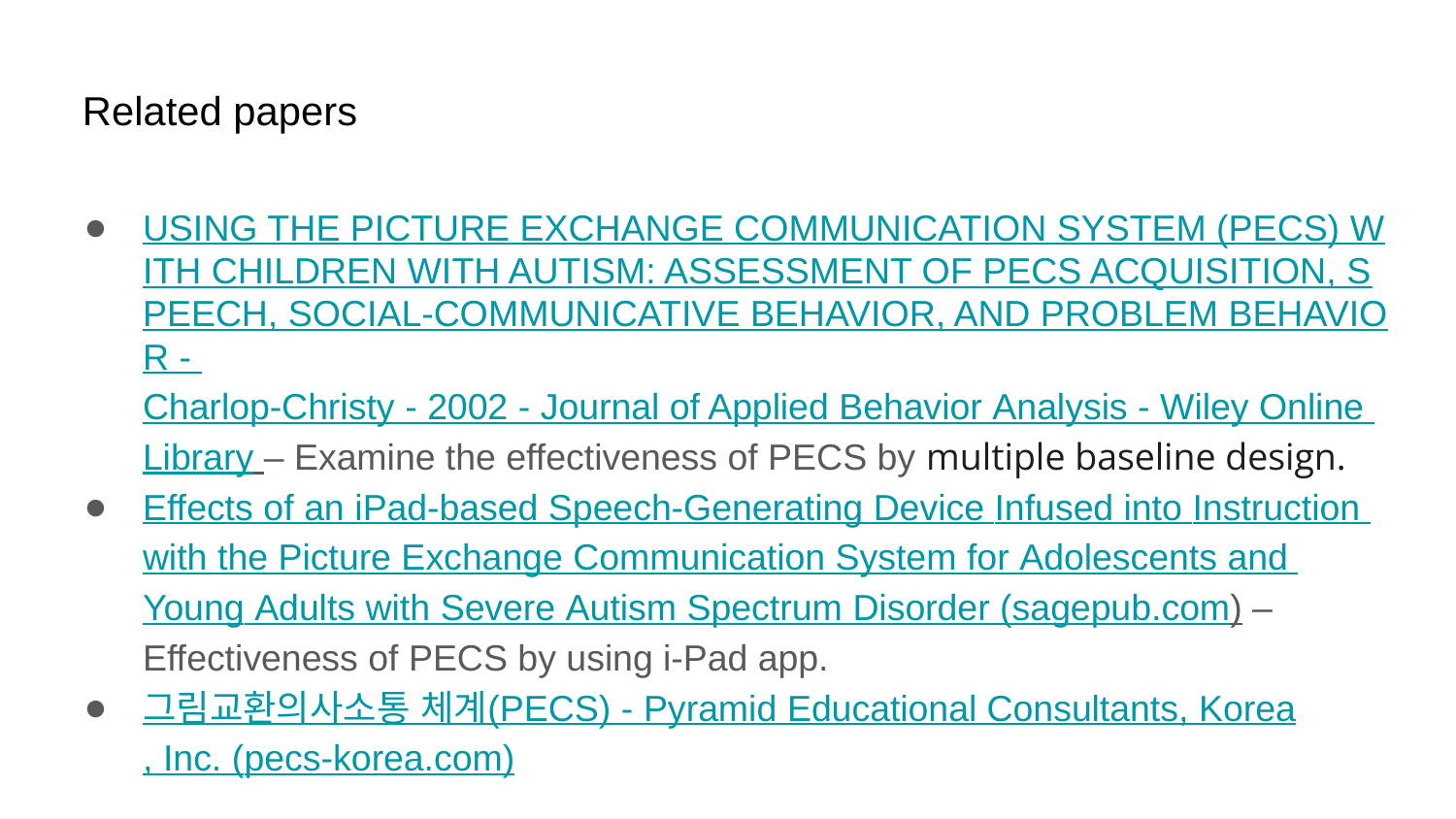

# Related papers
USING THE PICTURE EXCHANGE COMMUNICATION SYSTEM (PECS) WITH CHILDREN WITH AUTISM: ASSESSMENT OF PECS ACQUISITION, SPEECH, SOCIAL‐COMMUNICATIVE BEHAVIOR, AND PROBLEM BEHAVIOR - Charlop‐Christy - 2002 - Journal of Applied Behavior Analysis - Wiley Online Library – Examine the effectiveness of PECS by multiple baseline design.
Effects of an iPad-based Speech-Generating Device Infused into Instruction with the Picture Exchange Communication System for Adolescents and Young Adults with Severe Autism Spectrum Disorder (sagepub.com) – Effectiveness of PECS by using i-Pad app.
그림교환의사소통 체계(PECS) - Pyramid Educational Consultants, Korea, Inc. (pecs-korea.com)